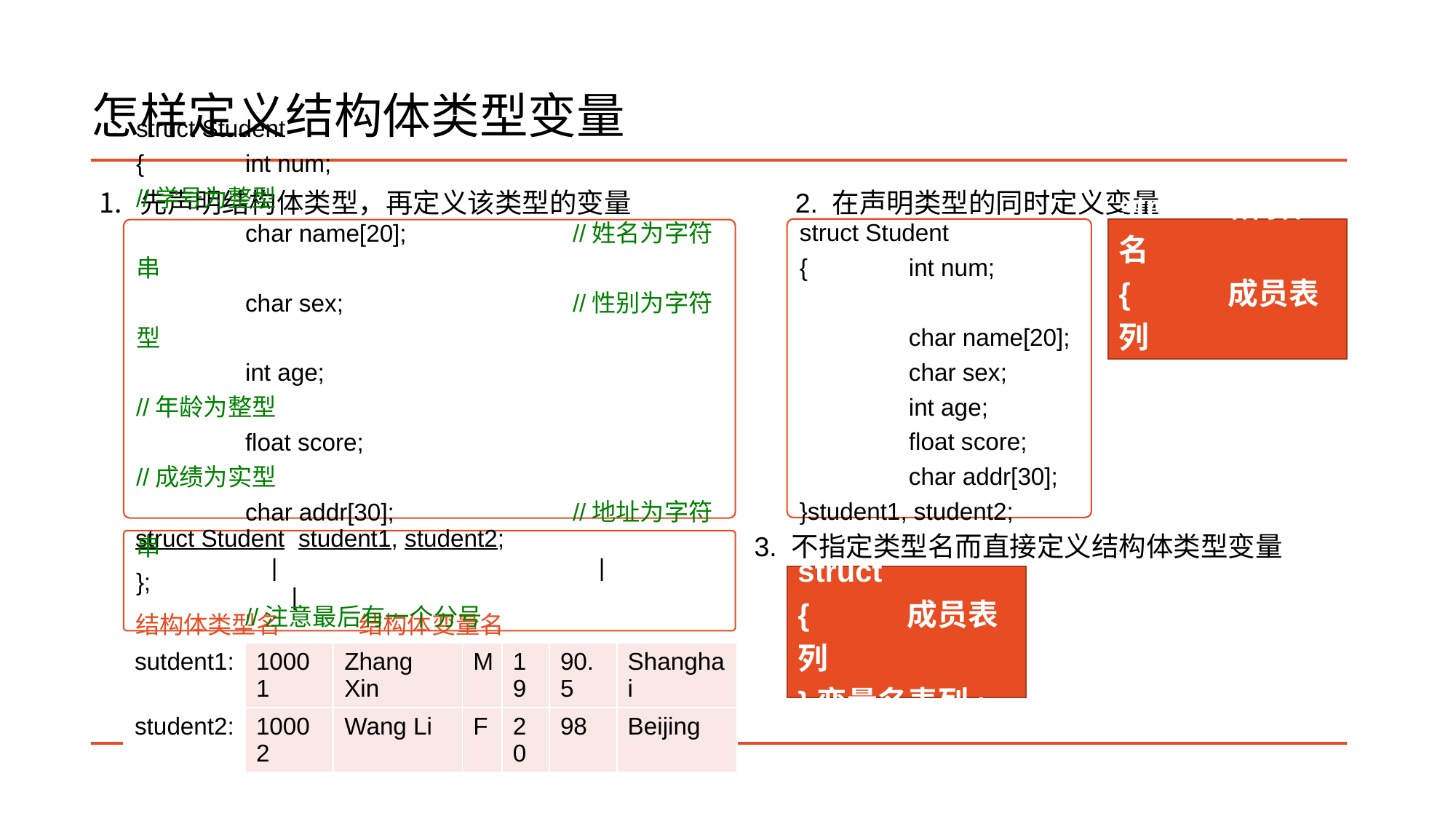

# 怎样定义结构体类型变量
先声明结构体类型，再定义该类型的变量		2. 在声明类型的同时定义变量

						3. 不指定类型名而直接定义结构体类型变量
struct Student
{	int num;
	char name[20];
	char sex;
	int age;
	float score;
	char addr[30];
}student1, student2;
struct 结构体名
{	成员表列
}变量名表列;
struct Student
{	int num;				//学号为整型
	char name[20];		//姓名为字符串
	char sex;			//性别为字符型
	int age;				//年龄为整型
	float score;			//成绩为实型
	char addr[30];		//地址为字符串
};						//注意最后有一个分号
struct Student  student1, student2;
	    |			    |		       |
结构体类型名	 结构体变量名
struct
{	成员表列
}变量名表列;
| sutdent1: | 10001 | Zhang Xin | M | 19 | 90.5 | Shanghai |
| --- | --- | --- | --- | --- | --- | --- |
| student2: | 10002 | Wang Li | F | 20 | 98 | Beijing |